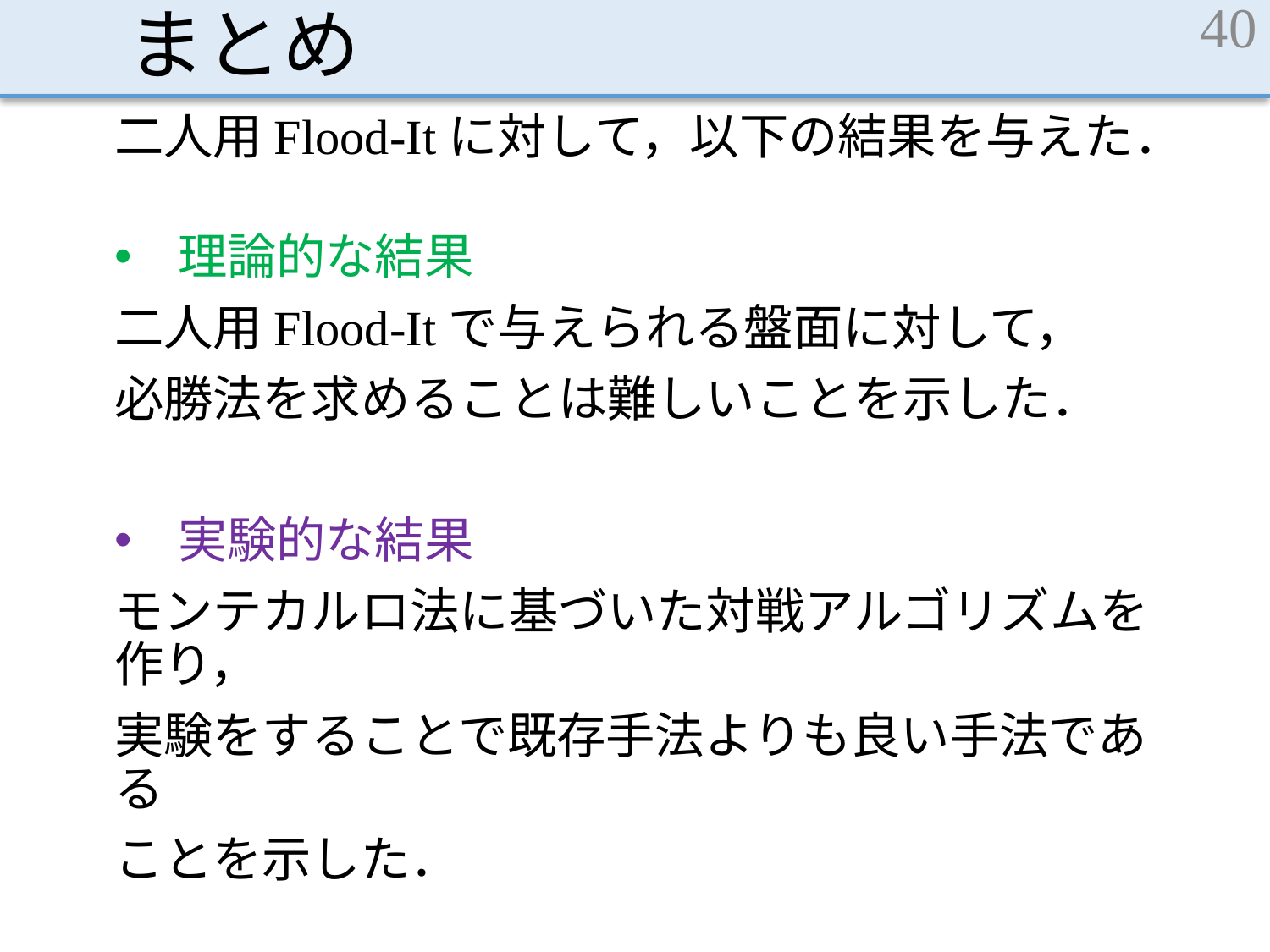

# まとめ
40
二人用Flood-Itに対して，以下の結果を与えた．
理論的な結果
二人用Flood-Itで与えられる盤面に対して，
必勝法を求めることは難しいことを示した．

実験的な結果
モンテカルロ法に基づいた対戦アルゴリズムを作り，
実験をすることで既存手法よりも良い手法である
ことを示した．